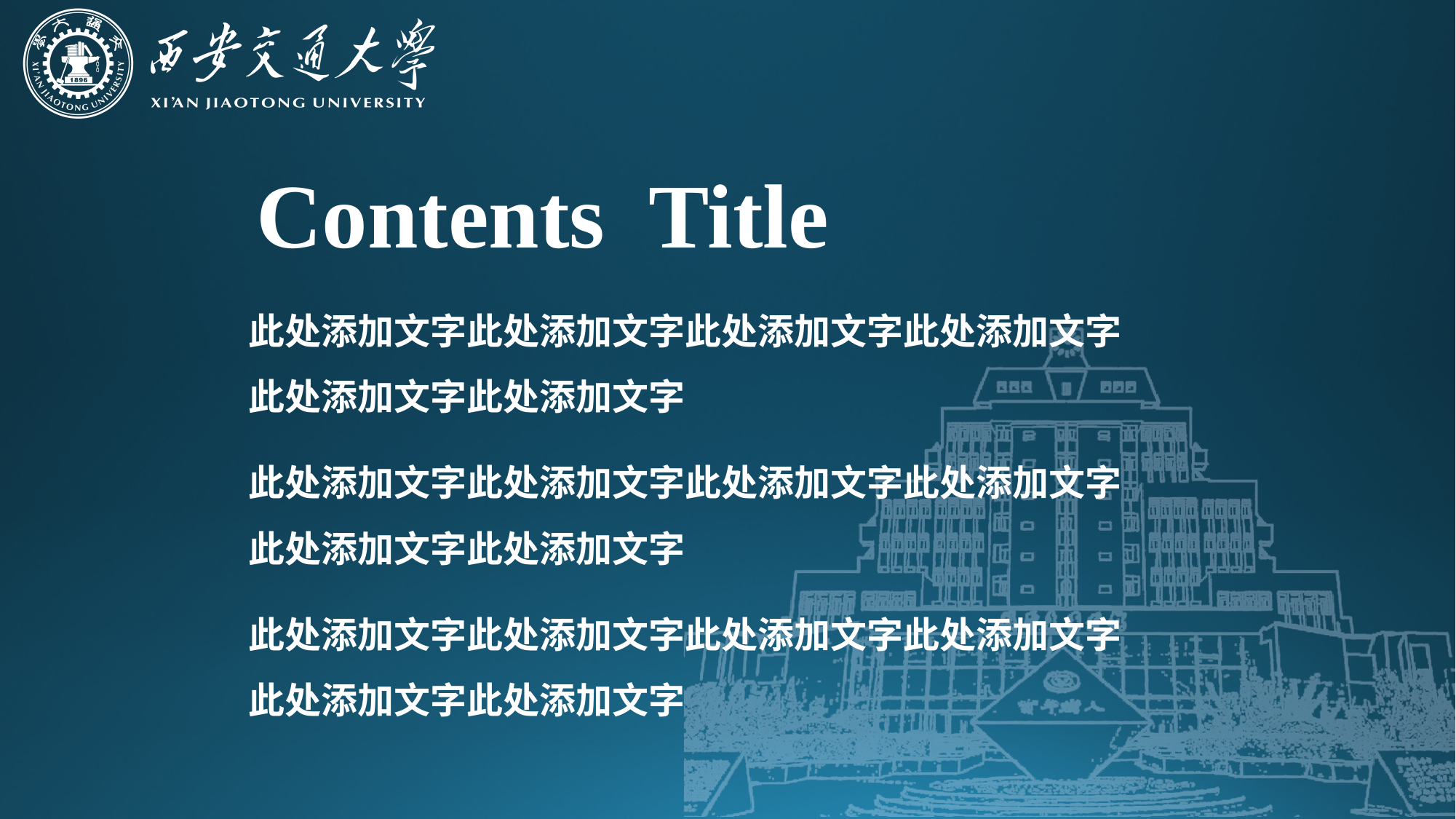

Contents  Title
此处添加文字此处添加文字此处添加文字此处添加文字
此处添加文字此处添加文字
此处添加文字此处添加文字此处添加文字此处添加文字
此处添加文字此处添加文字
此处添加文字此处添加文字此处添加文字此处添加文字
此处添加文字此处添加文字